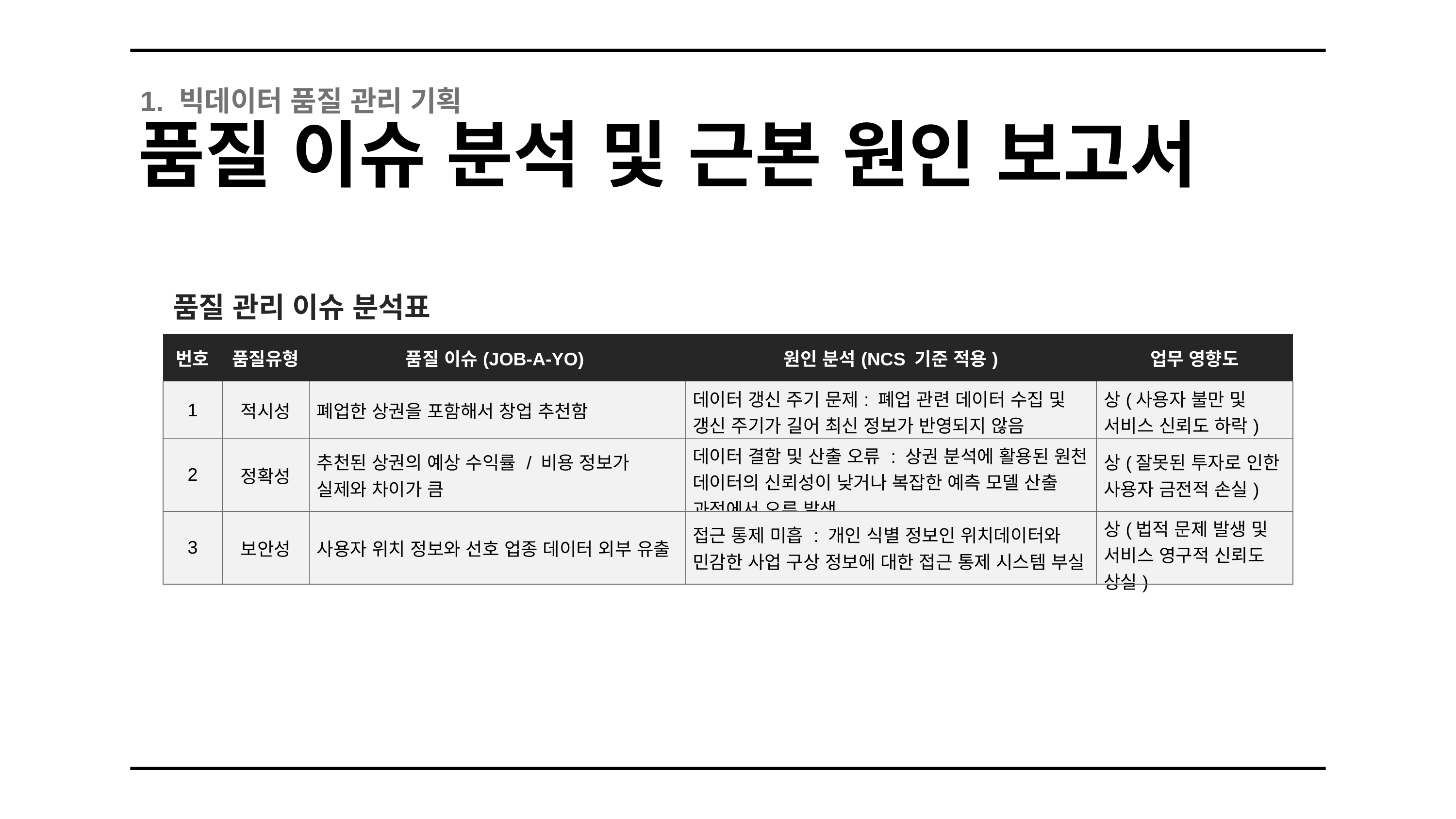

1. 빅데이터 품질 관리 기획
품질 이슈 분석 및 근본 원인 보고서
품질 관리 이슈 분석표
| 번호 | 품질유형 | 품질 이슈(JOB-A-YO) | 원인 분석(NCS 기준 적용) | 업무 영향도 |
| --- | --- | --- | --- | --- |
| 1 | 적시성 | 폐업한 상권을 포함해서 창업 추천함 | 데이터 갱신 주기 문제: 폐업 관련 데이터 수집 및 갱신 주기가 길어 최신 정보가 반영되지 않음 | 상(사용자 불만 및 서비스 신뢰도 하락) |
| 2 | 정확성 | 추천된 상권의 예상 수익률 / 비용 정보가 실제와 차이가 큼 | 데이터 결함 및 산출 오류 : 상권 분석에 활용된 원천 데이터의 신뢰성이 낮거나 복잡한 예측 모델 산출 과정에서 오류 발생 | 상(잘못된 투자로 인한 사용자 금전적 손실) |
| 3 | 보안성 | 사용자 위치 정보와 선호 업종 데이터 외부 유출 | 접근 통제 미흡 : 개인 식별 정보인 위치데이터와 민감한 사업 구상 정보에 대한 접근 통제 시스템 부실 | 상(법적 문제 발생 및 서비스 영구적 신뢰도 상실) |